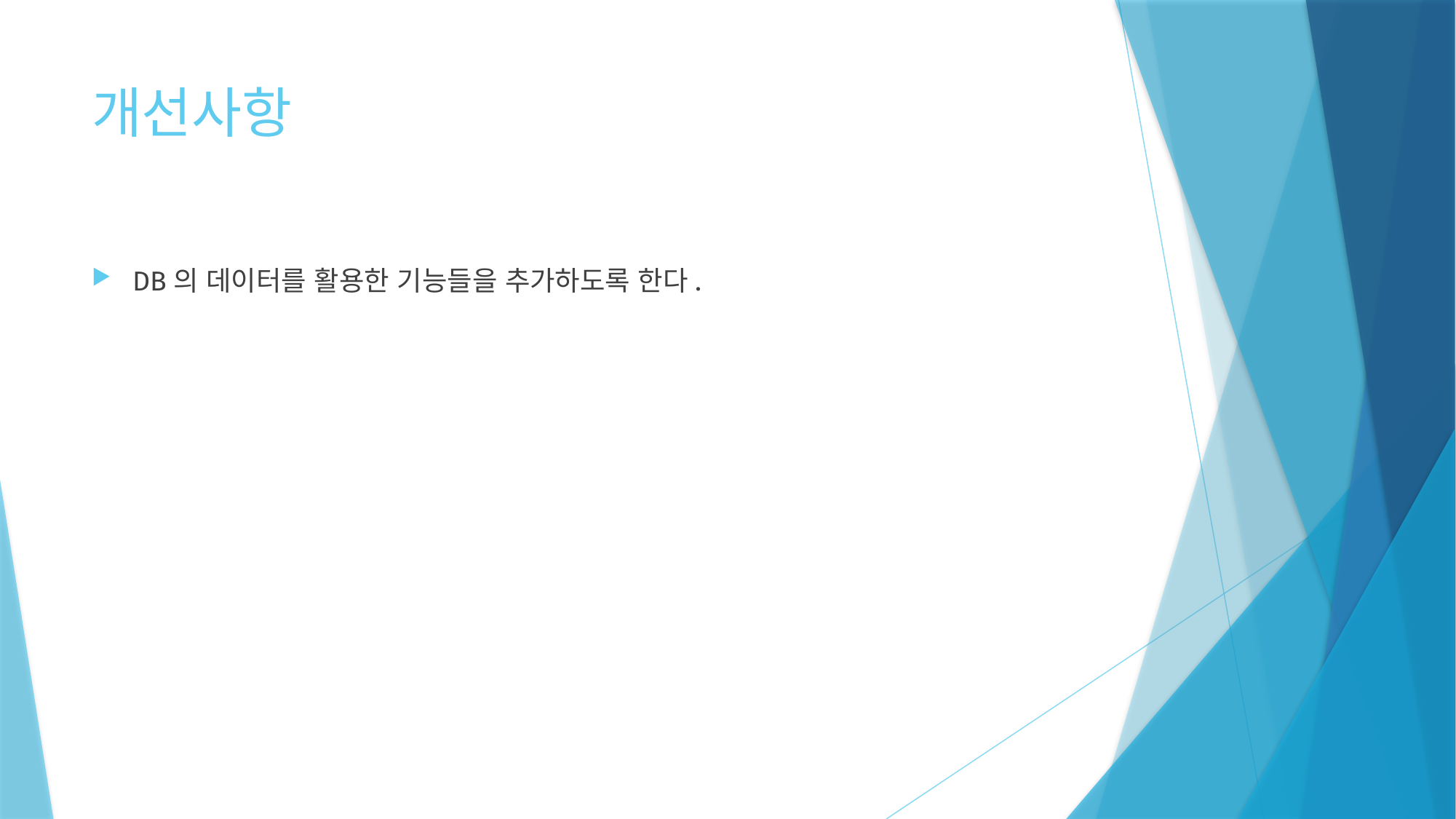

# 개선사항
DB의 데이터를 활용한 기능들을 추가하도록 한다.